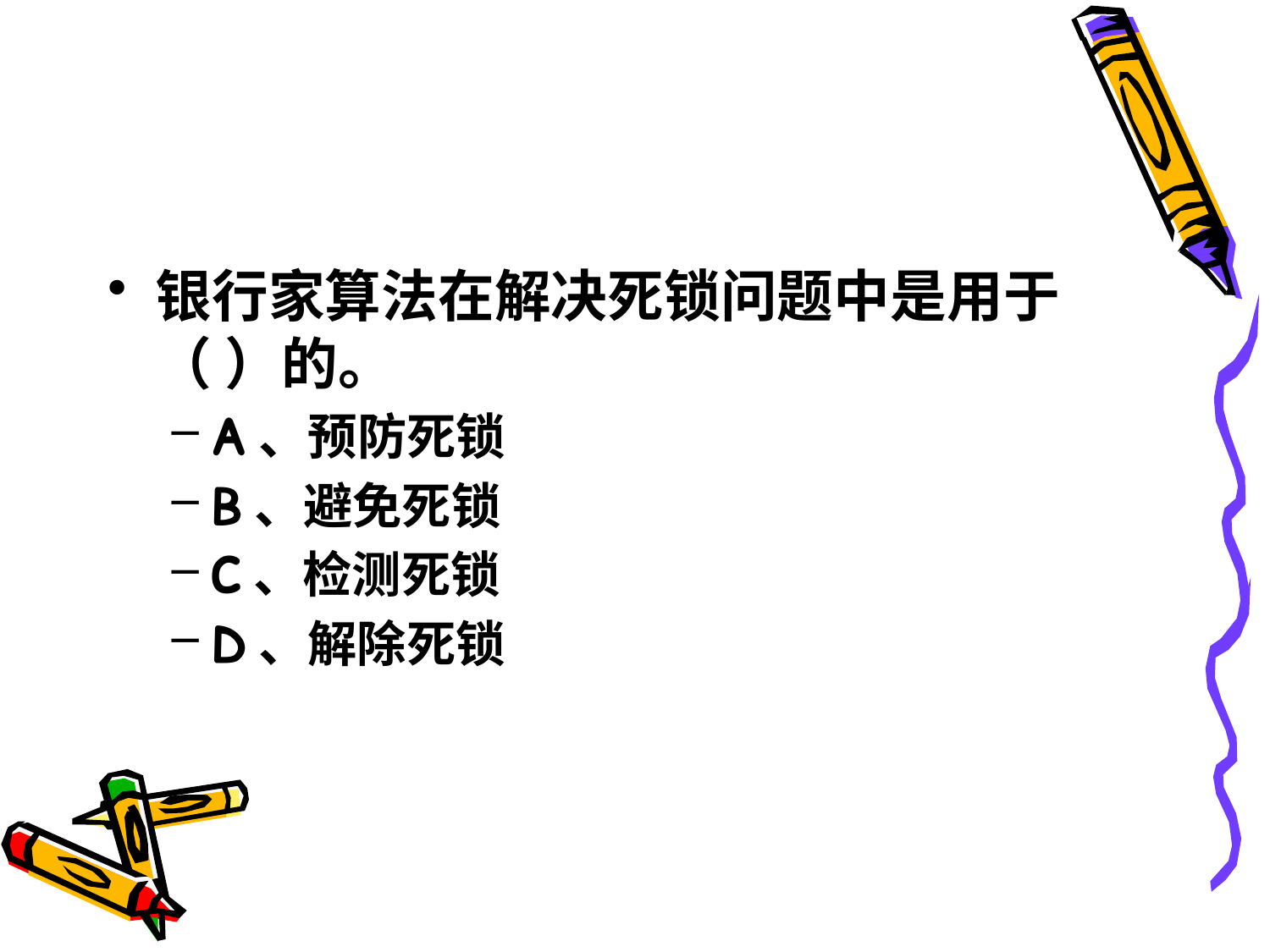

#
银行家算法在解决死锁问题中是用于（ ）的。
A、预防死锁
B、避免死锁
C、检测死锁
D、解除死锁